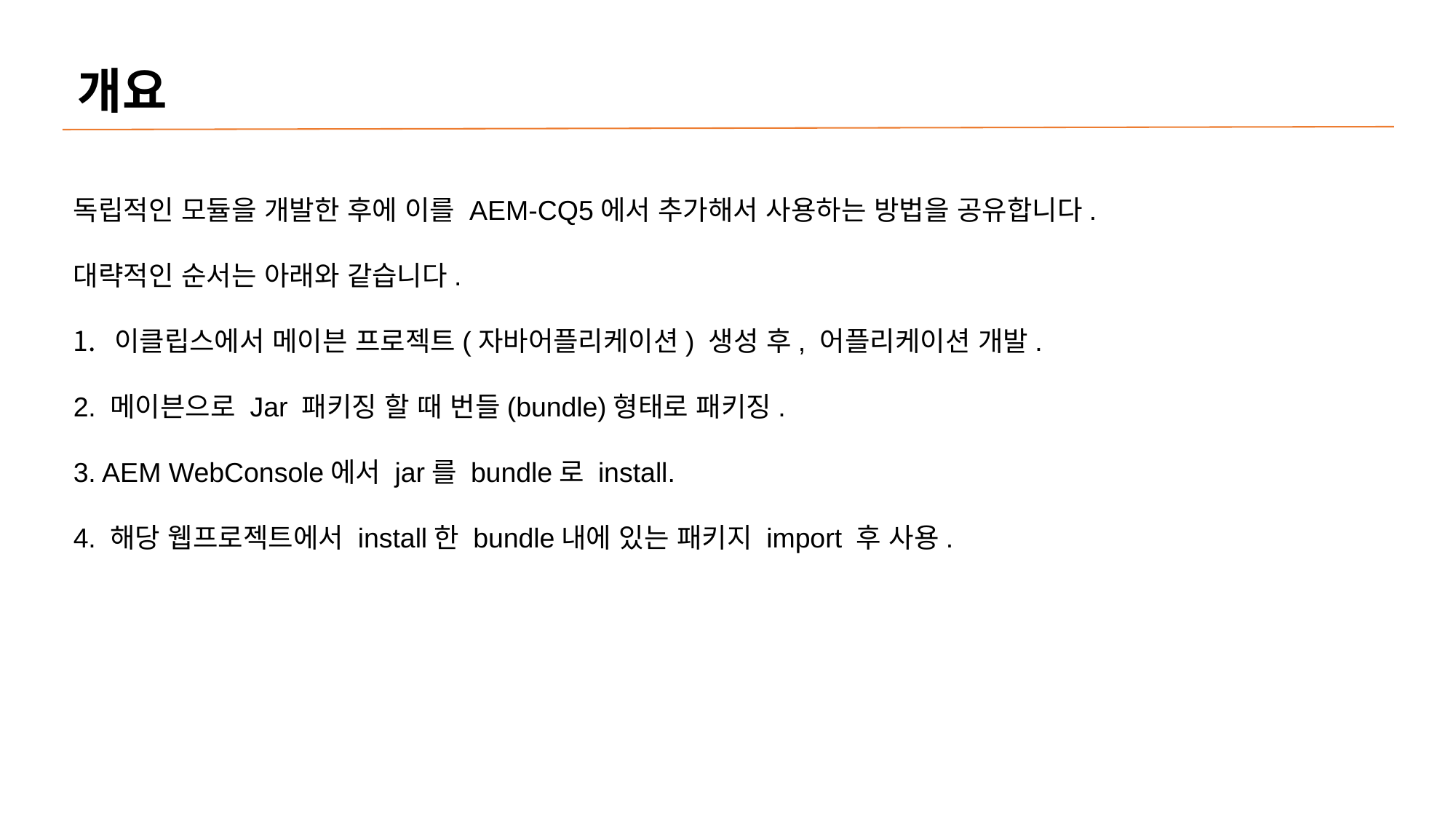

개요
독립적인 모듈을 개발한 후에 이를 AEM-CQ5에서 추가해서 사용하는 방법을 공유합니다.

대략적인 순서는 아래와 같습니다.

이클립스에서 메이븐 프로젝트(자바어플리케이션) 생성 후, 어플리케이션 개발.

2. 메이븐으로 Jar 패키징 할 때 번들(bundle)형태로 패키징.

3. AEM WebConsole에서 jar를 bundle로 install.

4. 해당 웹프로젝트에서 install한 bundle내에 있는 패키지 import 후 사용.